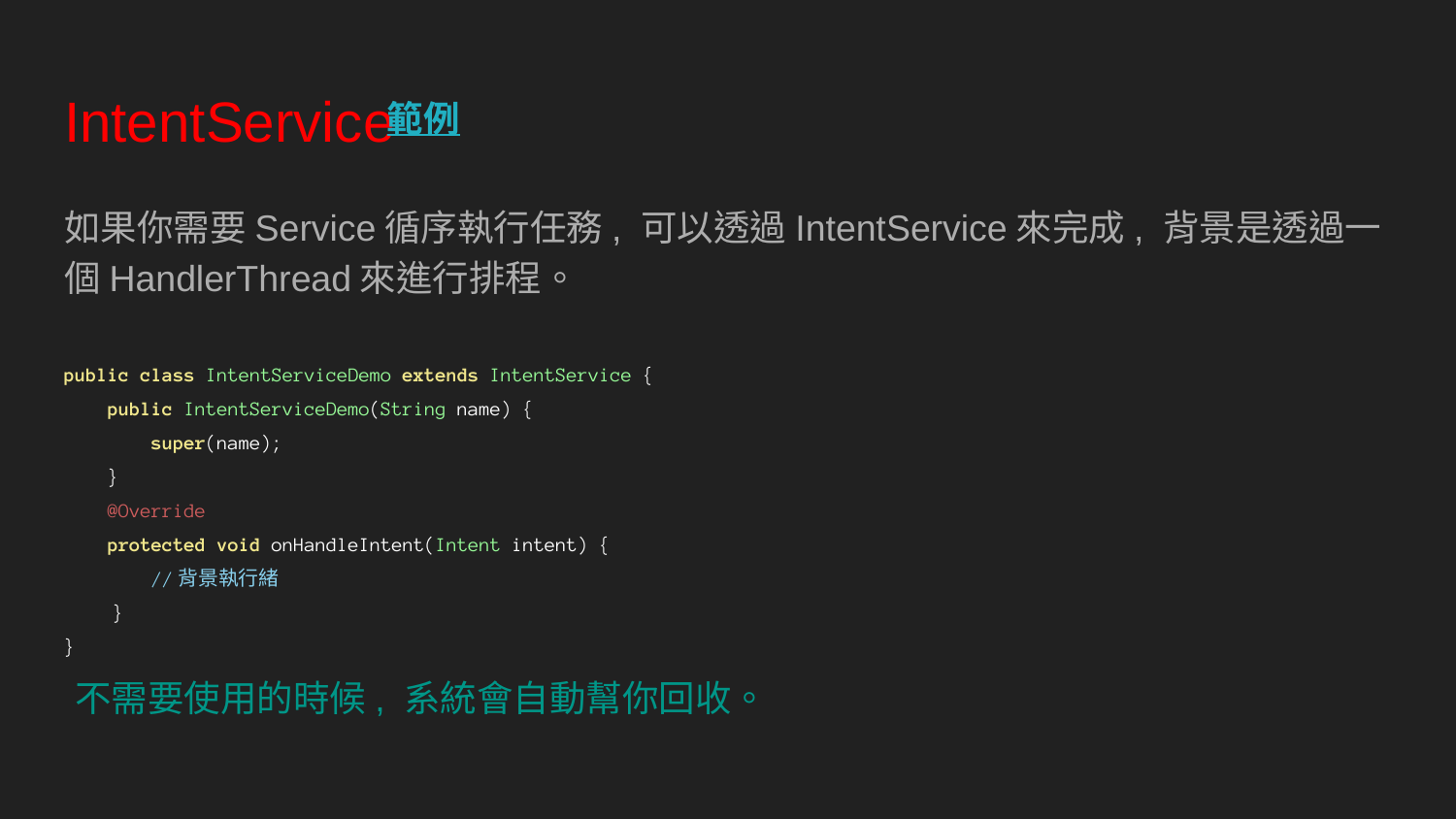

# IntentService
範例
如果你需要Service循序執行任務, 可以透過IntentService來完成, 背景是透過一個HandlerThread來進行排程。

public class IntentServiceDemo extends IntentService {
    public IntentServiceDemo(String name) {
        super(name);
    }
    @Override
    protected void onHandleIntent(Intent intent) {
        //背景執行緒
    }
}
不需要使用的時候, 系統會自動幫你回收。